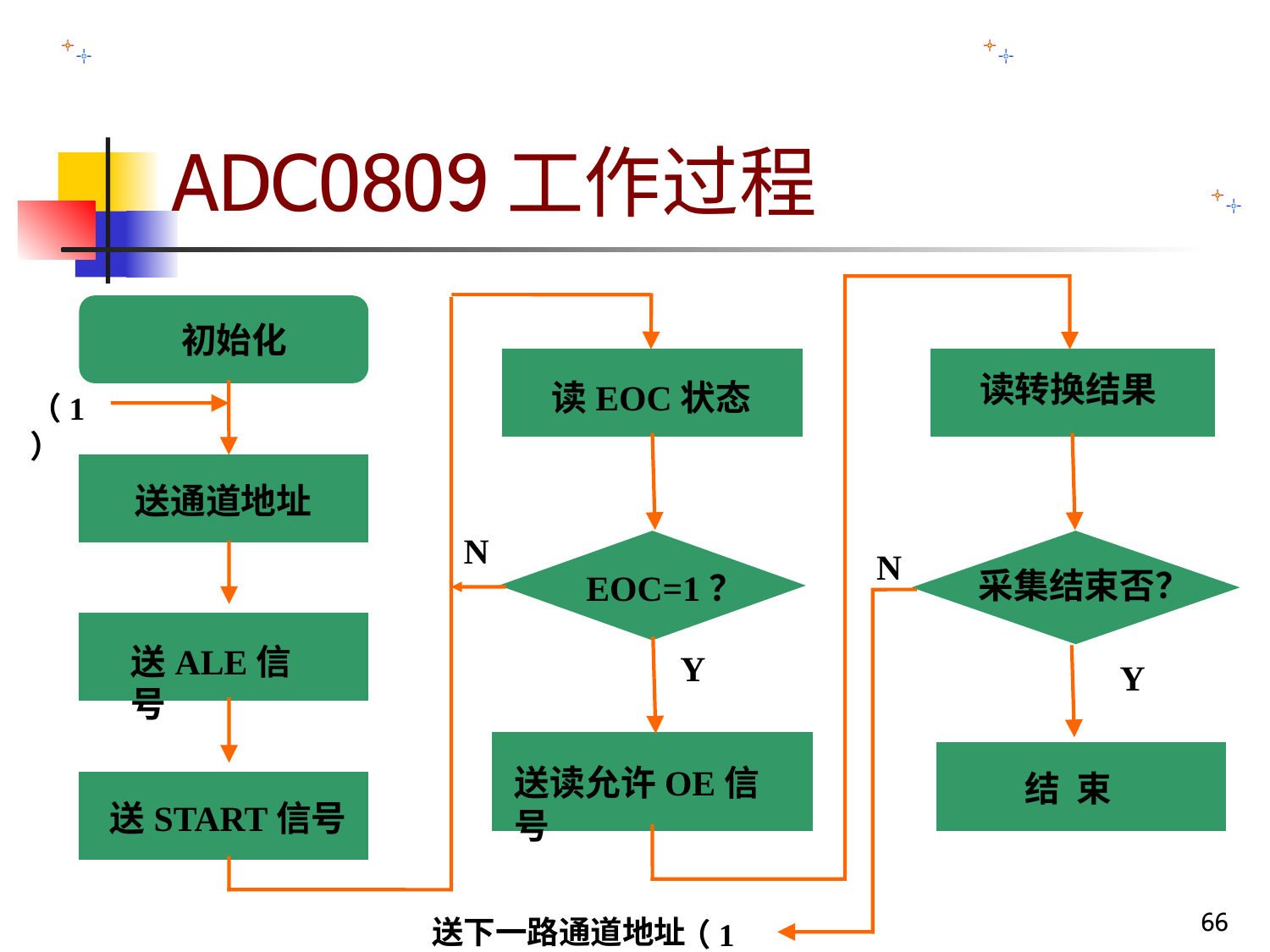

ADC0809工作过程

 初始化

读转换结果
读EOC状态
（1）

送通道地址
N

N

采集结束否？
EOC=1？

送ALE信号

Y

Y

送读允许OE信号
结  束

送START信号

66

送下一路通道地址
（1）